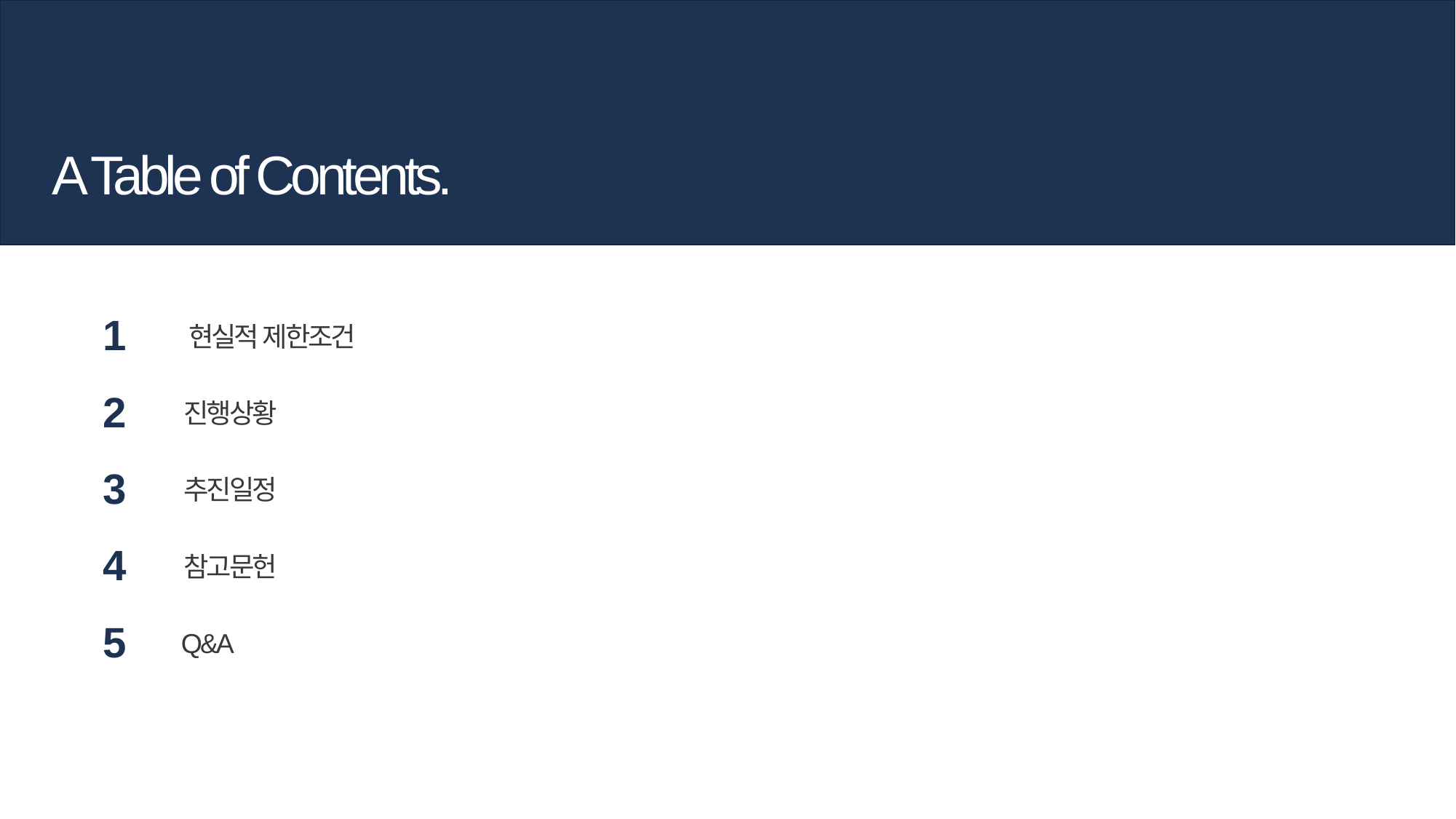

A Table of Contents.
1
현실적 제한조건
2
진행상황
3
추진일정
4
참고문헌
5
Q&A